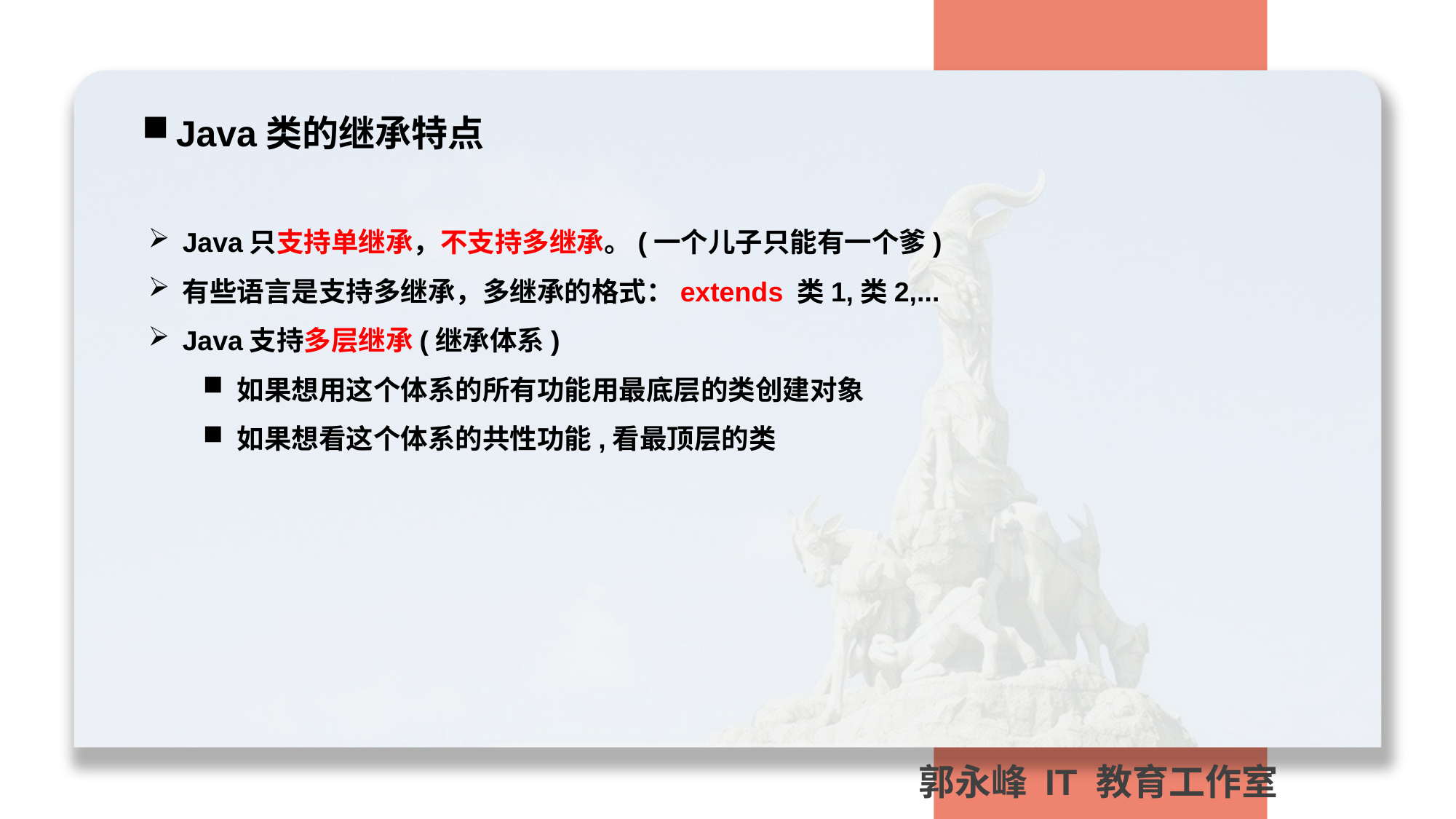

Java类的继承特点
Java只支持单继承，不支持多继承。(一个儿子只能有一个爹)
有些语言是支持多继承，多继承的格式：extends 类1,类2,...
Java支持多层继承(继承体系)
如果想用这个体系的所有功能用最底层的类创建对象
如果想看这个体系的共性功能,看最顶层的类